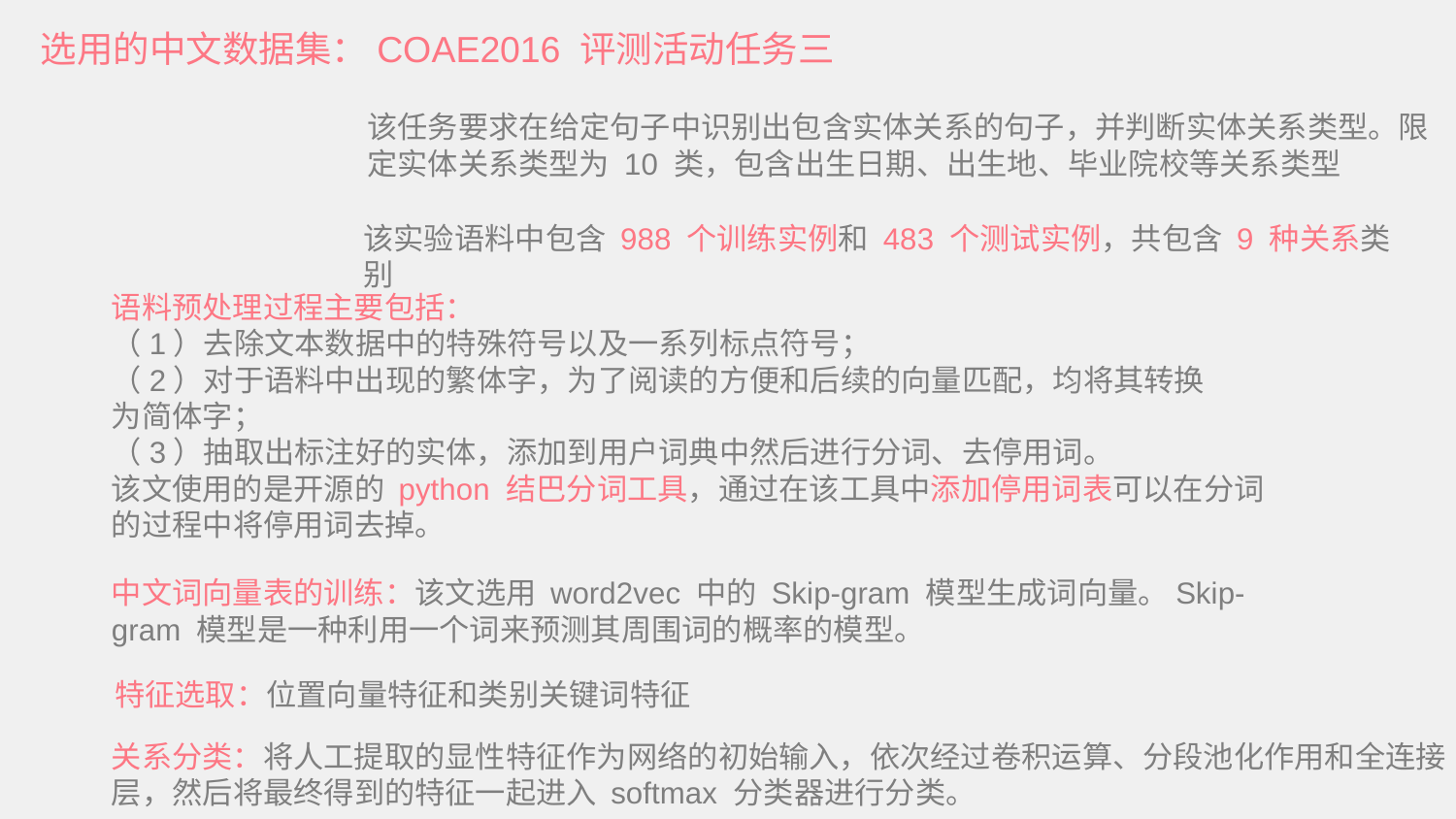

选用的中文数据集：COAE2016 评测活动任务三
该任务要求在给定句子中识别出包含实体关系的句子，并判断实体关系类型。限定实体关系类型为 10 类，包含出生日期、出生地、毕业院校等关系类型
该实验语料中包含 988 个训练实例和 483 个测试实例，共包含 9 种关系类别
语料预处理过程主要包括：
（1）去除文本数据中的特殊符号以及一系列标点符号；
（2）对于语料中出现的繁体字，为了阅读的方便和后续的向量匹配，均将其转换
为简体字；
（3）抽取出标注好的实体，添加到用户词典中然后进行分词、去停用词。
该文使用的是开源的 python 结巴分词工具，通过在该工具中添加停用词表可以在分词的过程中将停用词去掉。
中文词向量表的训练：该文选用 word2vec 中的 Skip-gram 模型生成词向量。Skip-gram 模型是一种利用一个词来预测其周围词的概率的模型。
特征选取：位置向量特征和类别关键词特征
关系分类：将人工提取的显性特征作为网络的初始输入，依次经过卷积运算、分段池化作用和全连接层，然后将最终得到的特征一起进入 softmax 分类器进行分类。